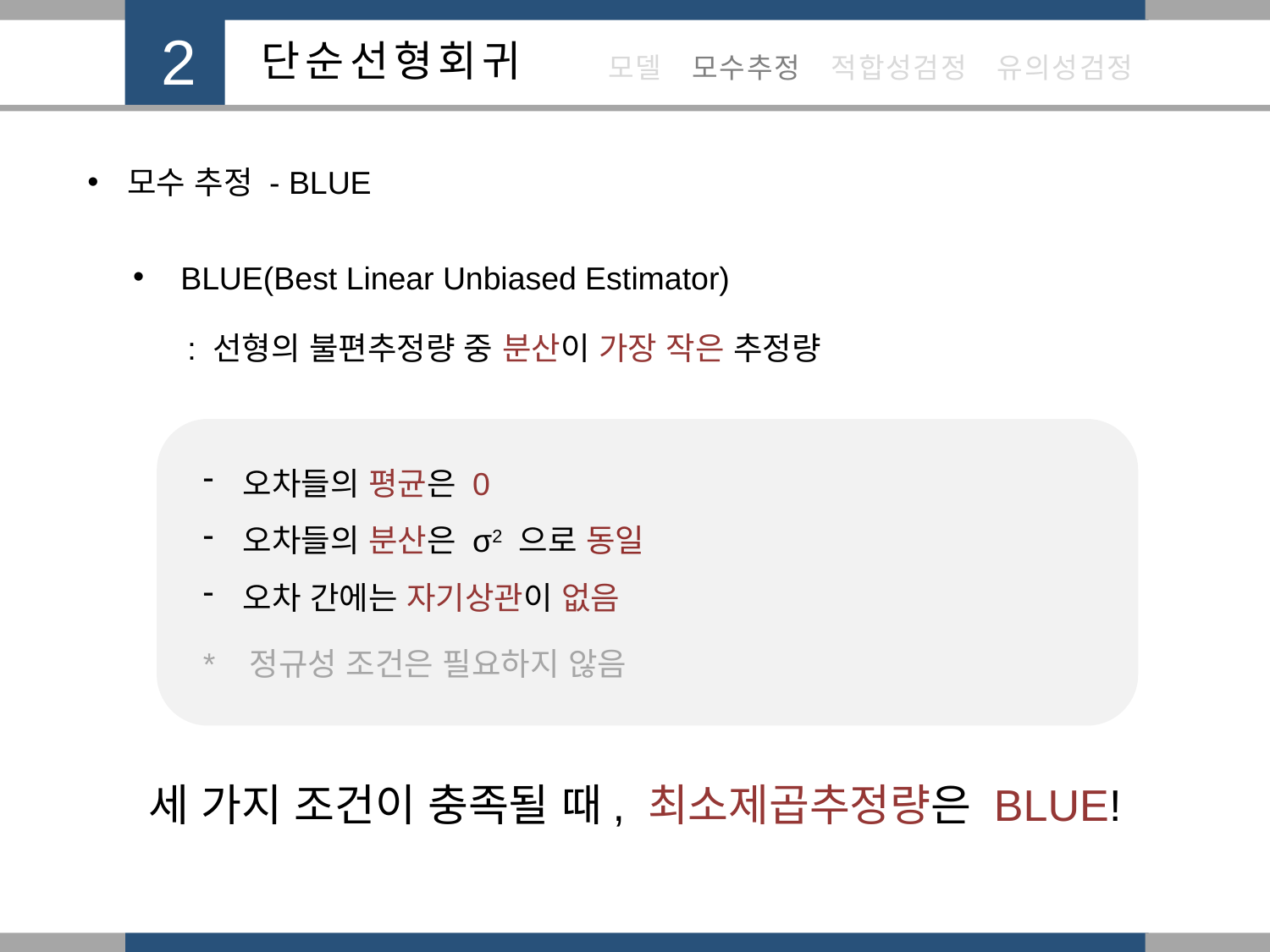

모수 추정 - BLUE
BLUE(Best Linear Unbiased Estimator)
: 선형의 불편추정량 중 분산이 가장 작은 추정량

오차들의 평균은 0
오차들의 분산은 σ2 으로 동일
오차 간에는 자기상관이 없음
*   정규성 조건은 필요하지 않음
세 가지 조건이 충족될 때, 최소제곱추정량은 BLUE!